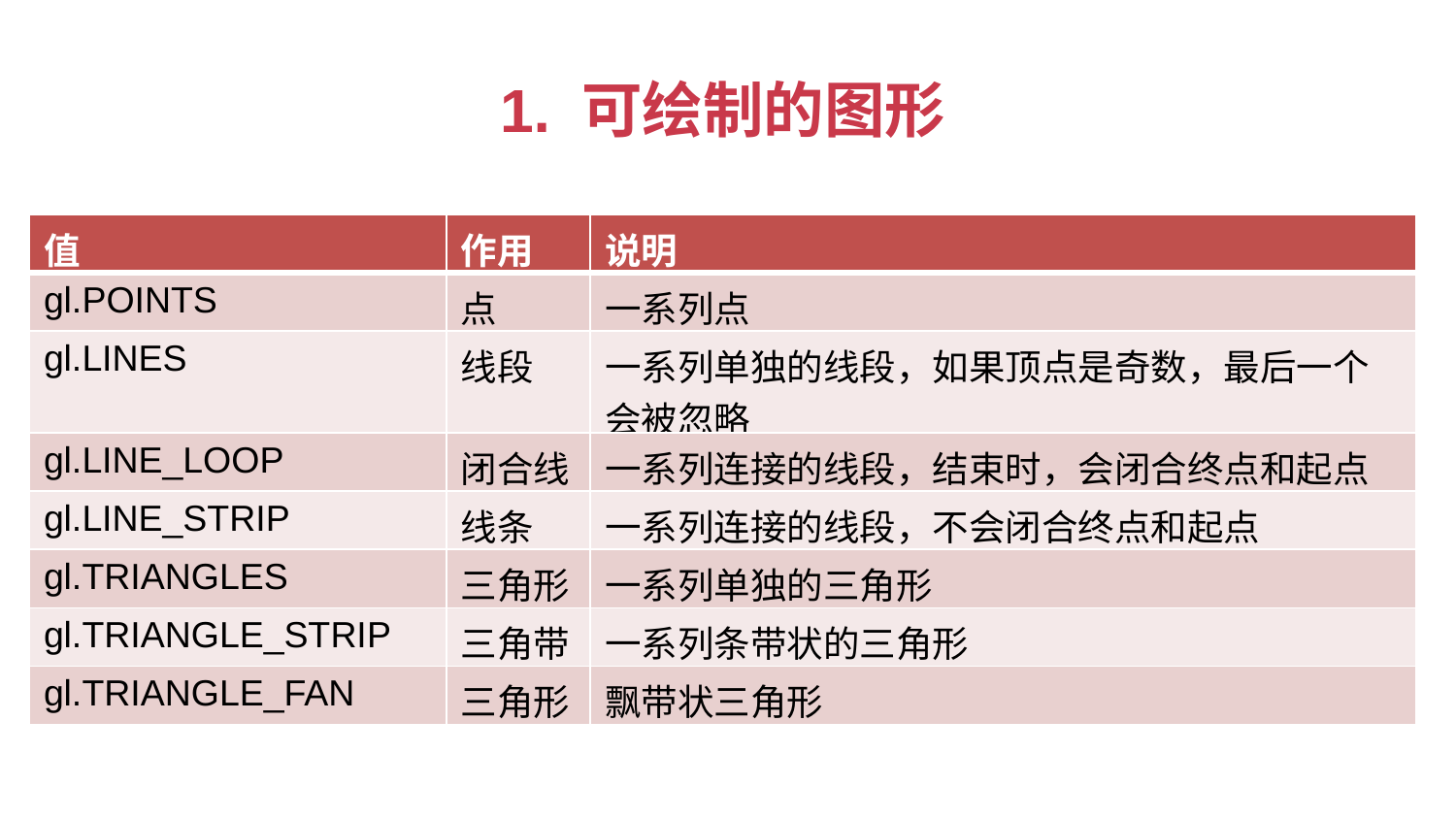

1. 可绘制的图形
| 值 | 作用 | 说明 |
| --- | --- | --- |
| gl.POINTS | 点 | ⼀系列点 |
| gl.LINES | 线段 | ⼀系列单独的线段，如果顶点是奇数，最后⼀个会被忽略 |
| gl.LINE\_LOOP | 闭合线 | ⼀系列连接的线段，结束时，会闭合终点和起点 |
| gl.LINE\_STRIP | 线条 | ⼀系列连接的线段，不会闭合终点和起点 |
| gl.TRIANGLES | 三角形 | ⼀系列单独的三角形 |
| gl.TRIANGLE\_STRIP | 三角带 | ⼀系列条带状的三角形 |
| gl.TRIANGLE\_FAN | 三角形 | 飘带状三角形 |